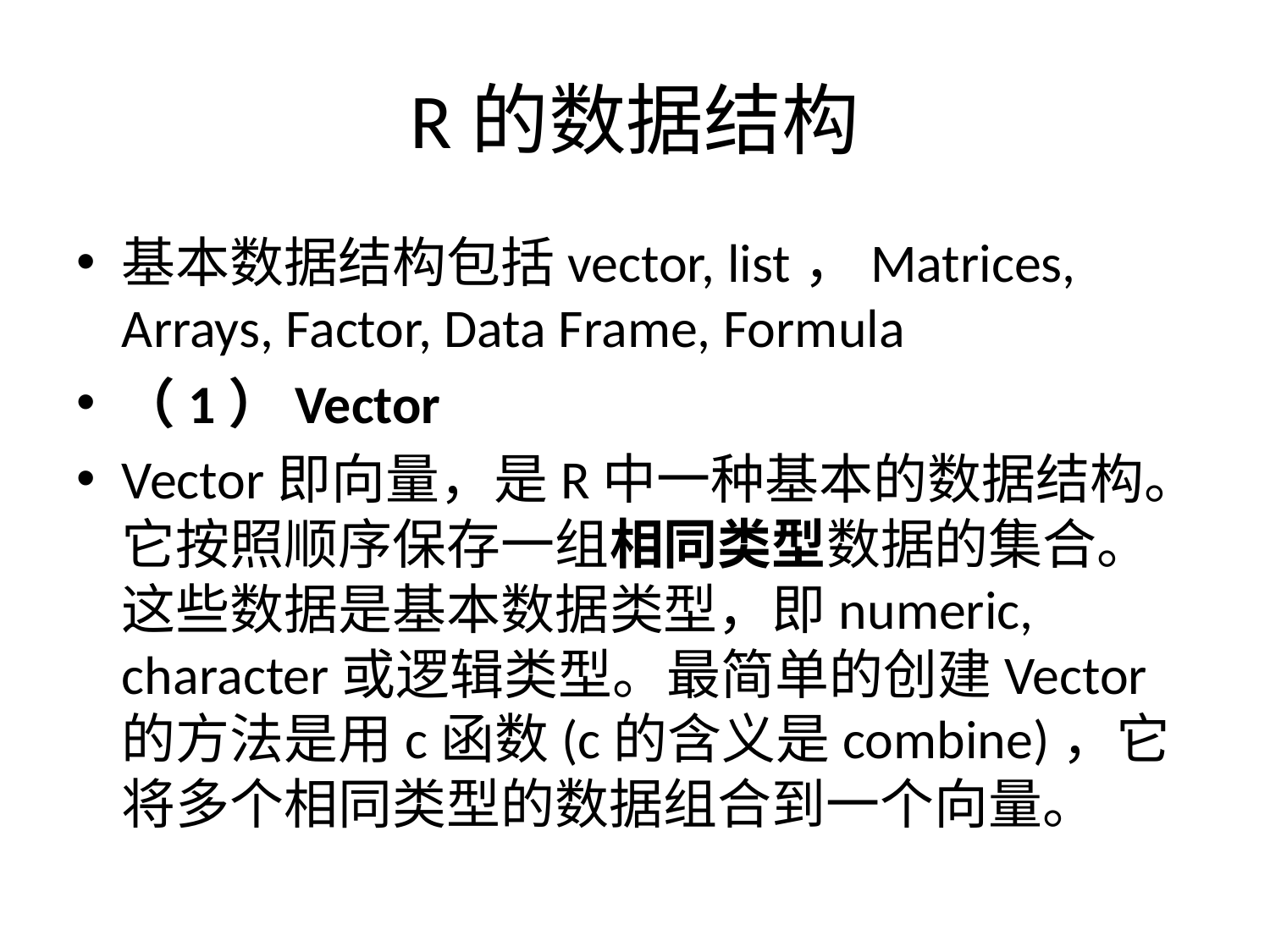

# R的数据结构
基本数据结构包括vector, list，Matrices, Arrays, Factor, Data Frame, Formula
（1）Vector
Vector即向量，是R中一种基本的数据结构。它按照顺序保存一组相同类型数据的集合。这些数据是基本数据类型，即numeric, character或逻辑类型。最简单的创建Vector的方法是用c函数(c的含义是combine)，它将多个相同类型的数据组合到一个向量。